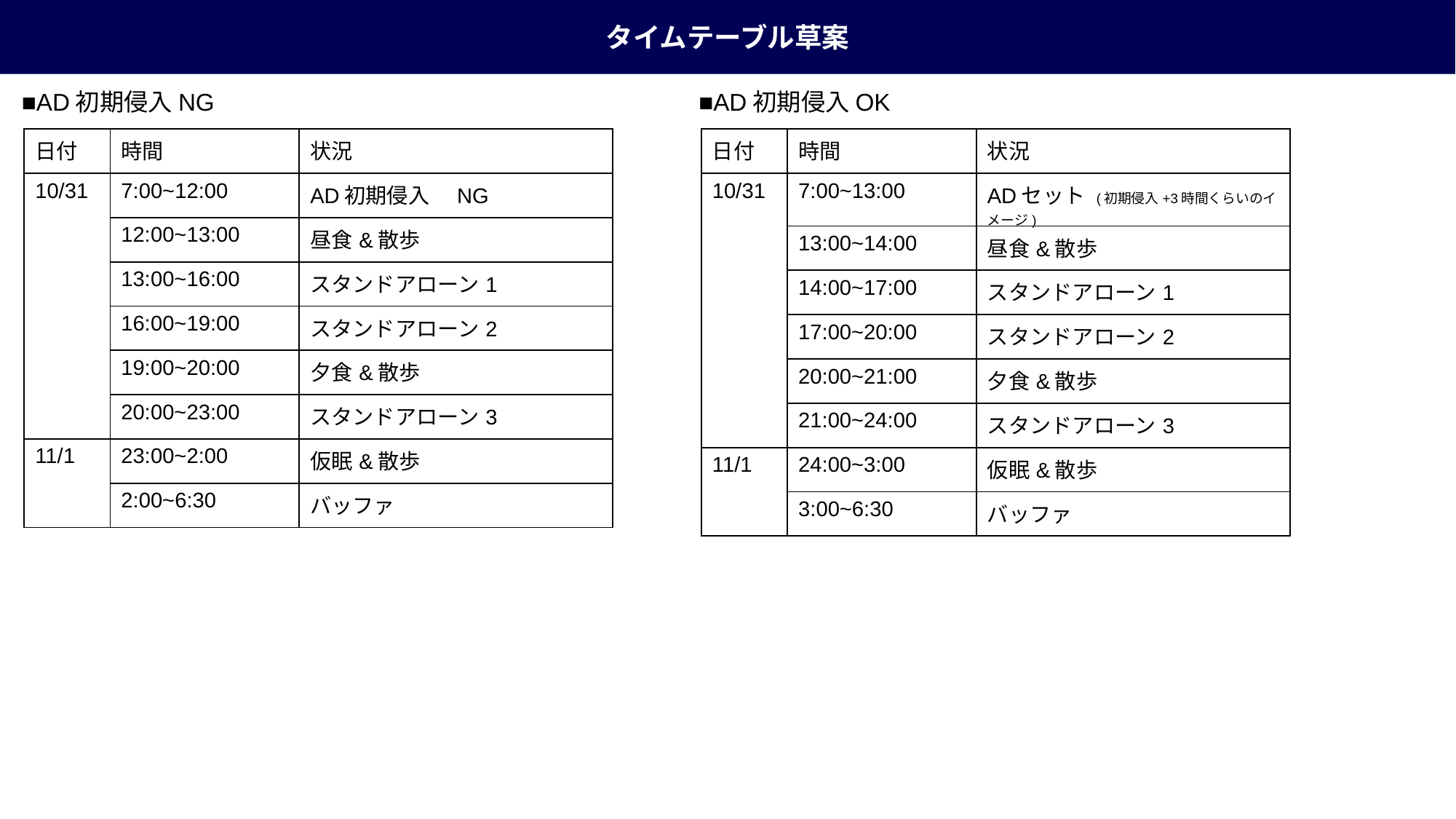

タイムテーブル草案
■AD初期侵入NG
■AD初期侵入OK
| 日付 | 時間 | 状況 |
| --- | --- | --- |
| 10/31 | 7:00~12:00 | AD初期侵入　NG |
|  | 12:00~13:00 | 昼食&散歩 |
|  | 13:00~16:00 | スタンドアローン1 |
|  | 16:00~19:00 | スタンドアローン2 |
|  | 19:00~20:00 | 夕食&散歩 |
|  | 20:00~23:00 | スタンドアローン3 |
| 11/1 | 23:00~2:00 | 仮眠&散歩 |
|  | 2:00~6:30 | バッファ |
| 日付 | 時間 | 状況 |
| --- | --- | --- |
| 10/31 | 7:00~13:00 | ADセット (初期侵入+3時間くらいのイメージ) |
|  | 13:00~14:00 | 昼食&散歩 |
|  | 14:00~17:00 | スタンドアローン1 |
|  | 17:00~20:00 | スタンドアローン2 |
|  | 20:00~21:00 | 夕食&散歩 |
|  | 21:00~24:00 | スタンドアローン3 |
| 11/1 | 24:00~3:00 | 仮眠&散歩 |
|  | 3:00~6:30 | バッファ |